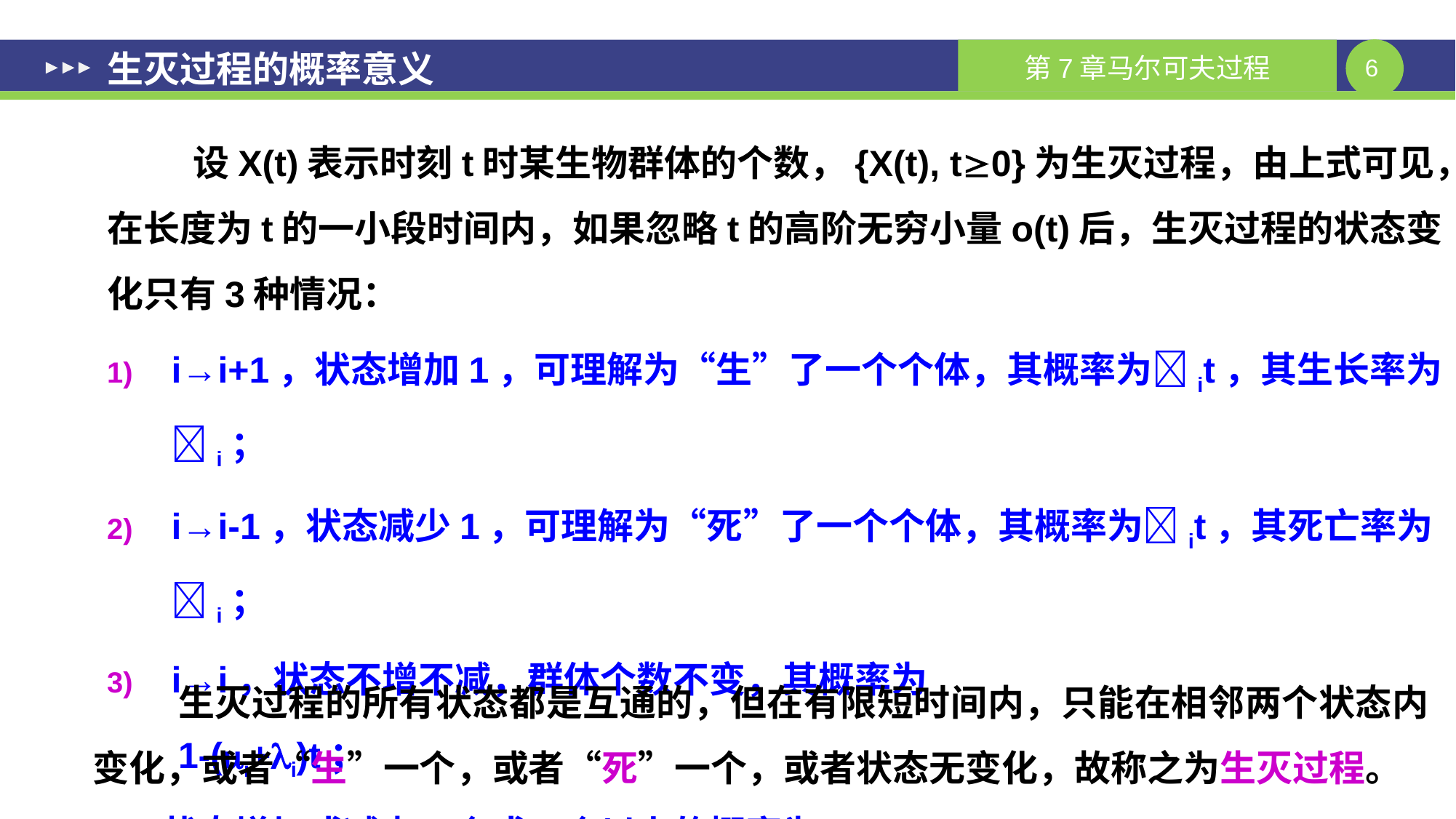

# 生灭过程的概率意义
设X(t)表示时刻t时某生物群体的个数，{X(t), t≥0}为生灭过程，由上式可见，在长度为t的一小段时间内，如果忽略t的高阶无穷小量o(t)后，生灭过程的状态变化只有3种情况：
i→i+1，状态增加1，可理解为“生”了一个个体，其概率为λit，其生长率为λi；
i→i-1，状态减少1，可理解为“死”了一个个体，其概率为μit，其死亡率为μi；
i→i，状态不增不减，群体个数不变，其概率为
       1-(μi+λi)t；
状态增加或减少2个或2个以上的概率为0。
生灭过程的所有状态都是互通的，但在有限短时间内，只能在相邻两个状态内变化，或者“生”一个，或者“死”一个，或者状态无变化，故称之为生灭过程。